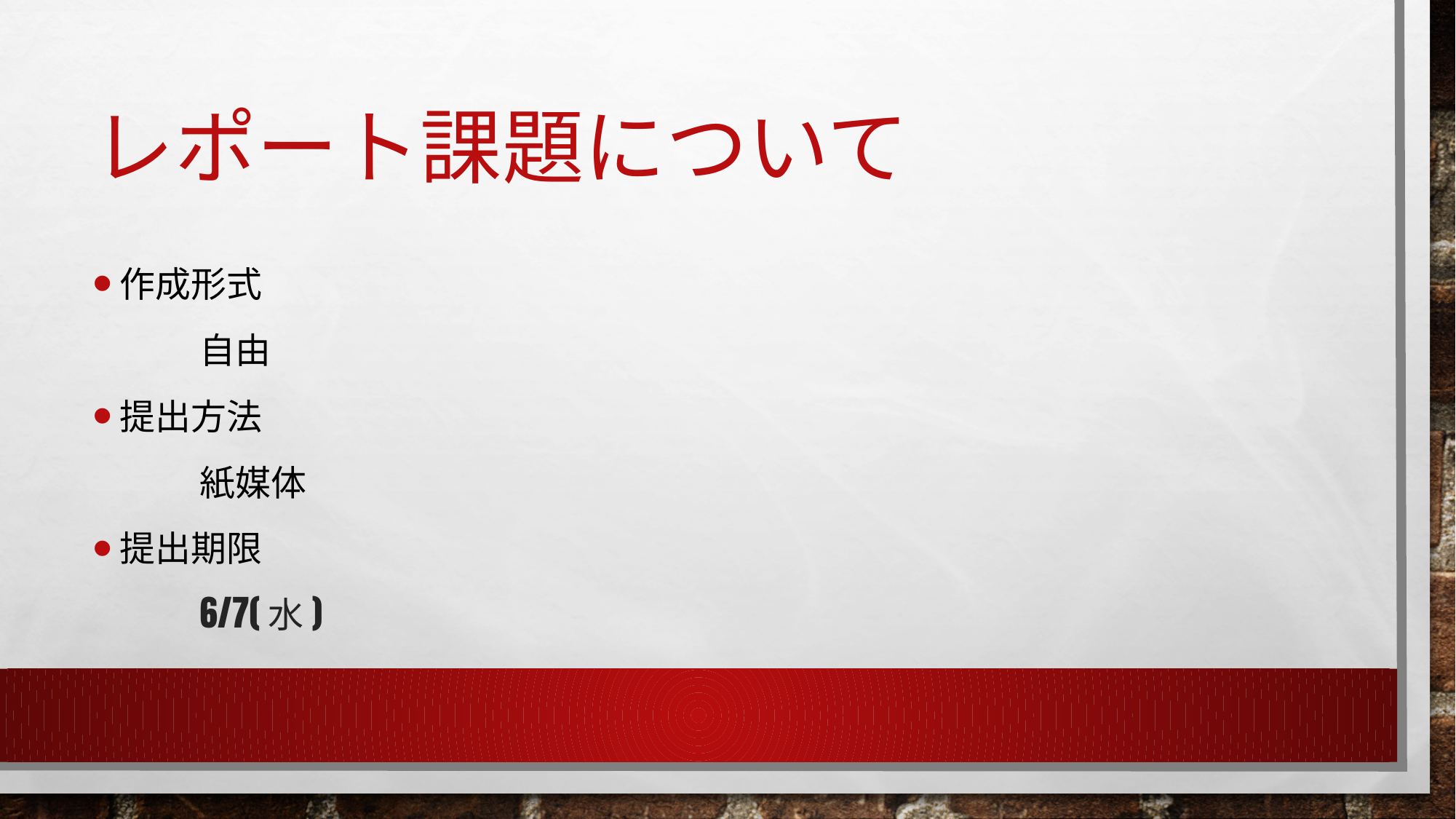

# レポート課題について
作成形式
	自由
提出方法
	紙媒体
提出期限
	6/7(水)